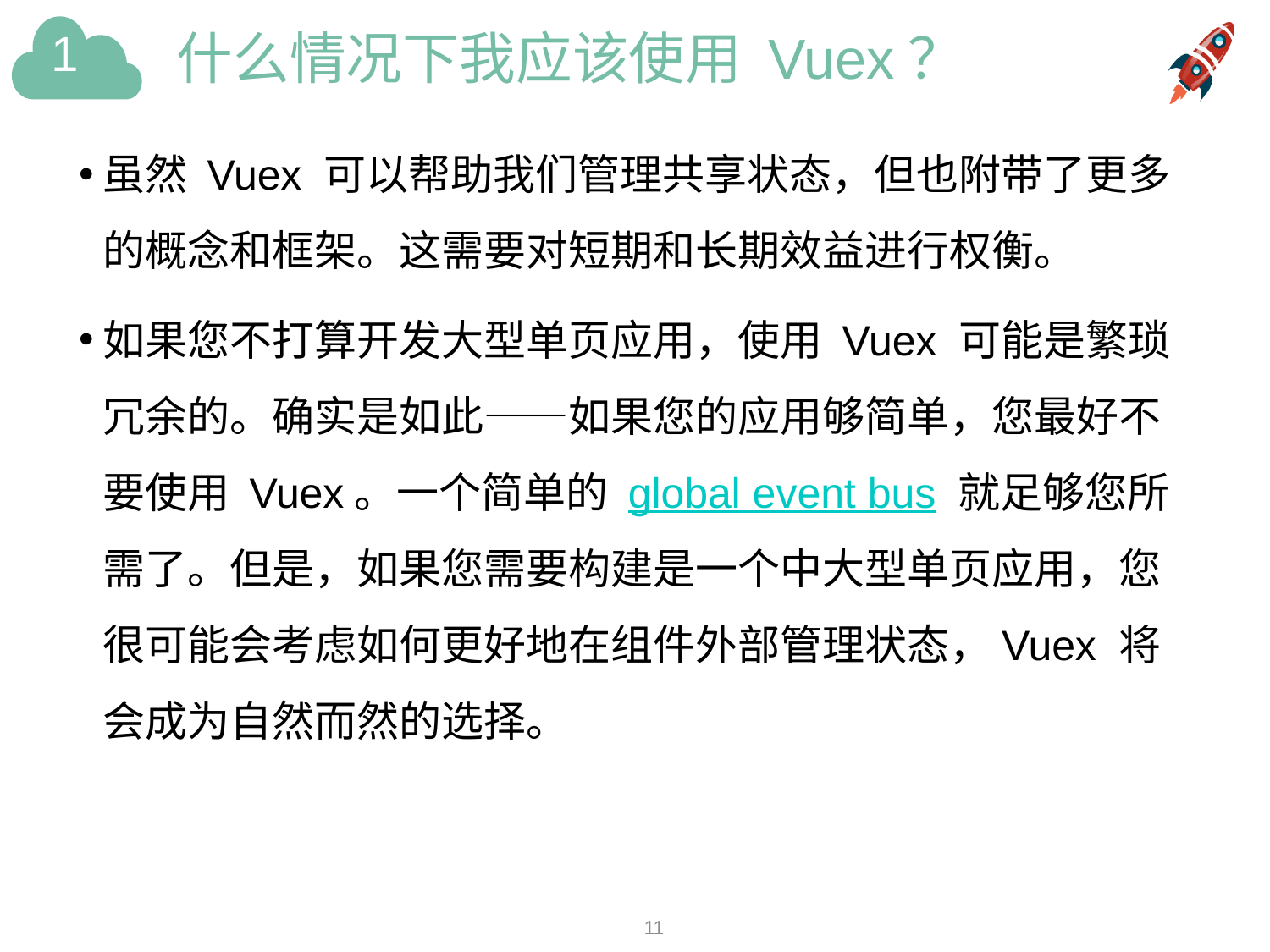

# 什么情况下我应该使用 Vuex？
虽然 Vuex 可以帮助我们管理共享状态，但也附带了更多的概念和框架。这需要对短期和长期效益进行权衡。
如果您不打算开发大型单页应用，使用 Vuex 可能是繁琐冗余的。确实是如此——如果您的应用够简单，您最好不要使用 Vuex。一个简单的 global event bus 就足够您所需了。但是，如果您需要构建是一个中大型单页应用，您很可能会考虑如何更好地在组件外部管理状态，Vuex 将会成为自然而然的选择。
11